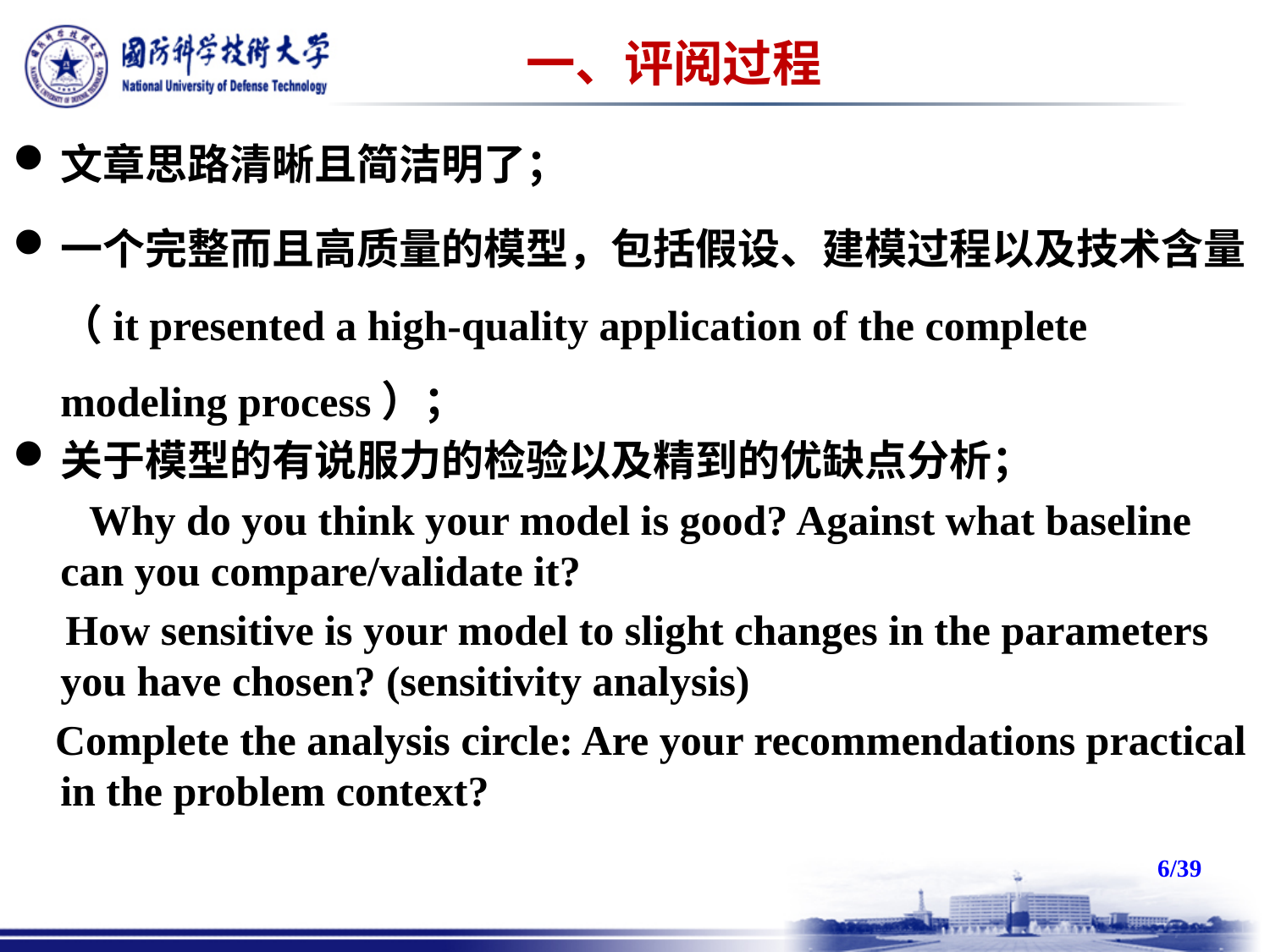

一、评阅过程
文章思路清晰且简洁明了；
一个完整而且高质量的模型，包括假设、建模过程以及技术含量（it presented a high-quality application of the complete modeling process）；
关于模型的有说服力的检验以及精到的优缺点分析；
   Why do you think your model is good? Against what baseline can you compare/validate it?
     How sensitive is your model to slight changes in the parameters you have chosen? (sensitivity analysis)
    Complete the analysis circle: Are your recommendations practical in the problem context?